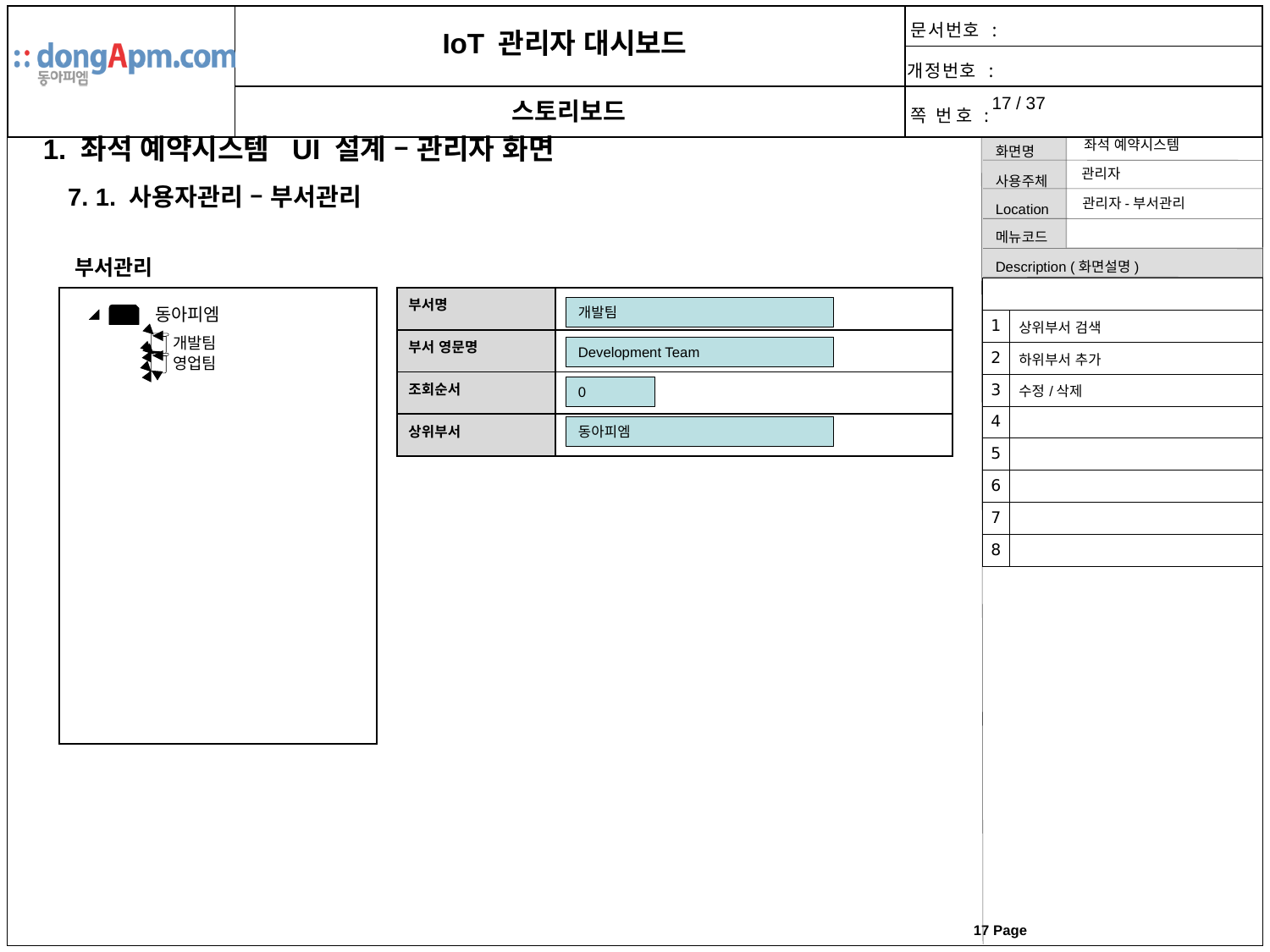

1. 좌석 예약시스템  UI 설계 – 관리자 화면
좌석 예약시스템
관리자
7. 1. 사용자관리 – 부서관리
관리자-부서관리
부서관리
|  |  |
| --- | --- |
| 1 | 상위부서 검색 |
| 2 | 하위부서 추가 |
| 3 | 수정/삭제 |
| 4 |  |
| 5 |  |
| 6 |  |
| 7 |  |
| 8 |  |
|  |
| --- |
| 부서명 |  |
| --- | --- |
| 부서 영문명 |  |
| 조회순서 |  |
| 상위부서 |  |
동아피엠
개발팀

개발팀

Development Team
영업팀

0
동아피엠